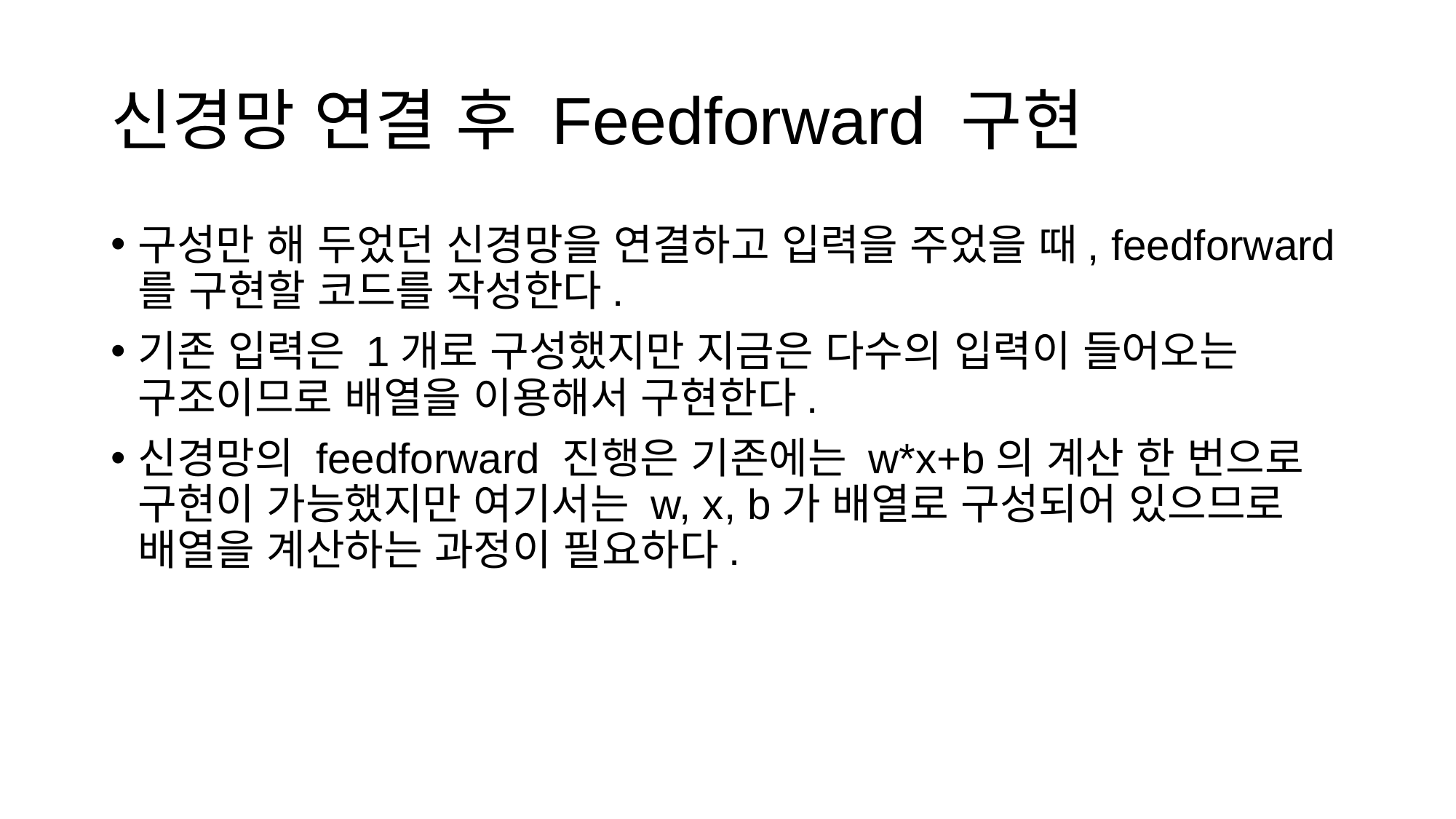

# 신경망 연결 후 Feedforward 구현
구성만 해 두었던 신경망을 연결하고 입력을 주었을 때, feedforward를 구현할 코드를 작성한다.
기존 입력은 1개로 구성했지만 지금은 다수의 입력이 들어오는 구조이므로 배열을 이용해서 구현한다.
신경망의 feedforward 진행은 기존에는 w*x+b의 계산 한 번으로 구현이 가능했지만 여기서는 w, x, b가 배열로 구성되어 있으므로 배열을 계산하는 과정이 필요하다.